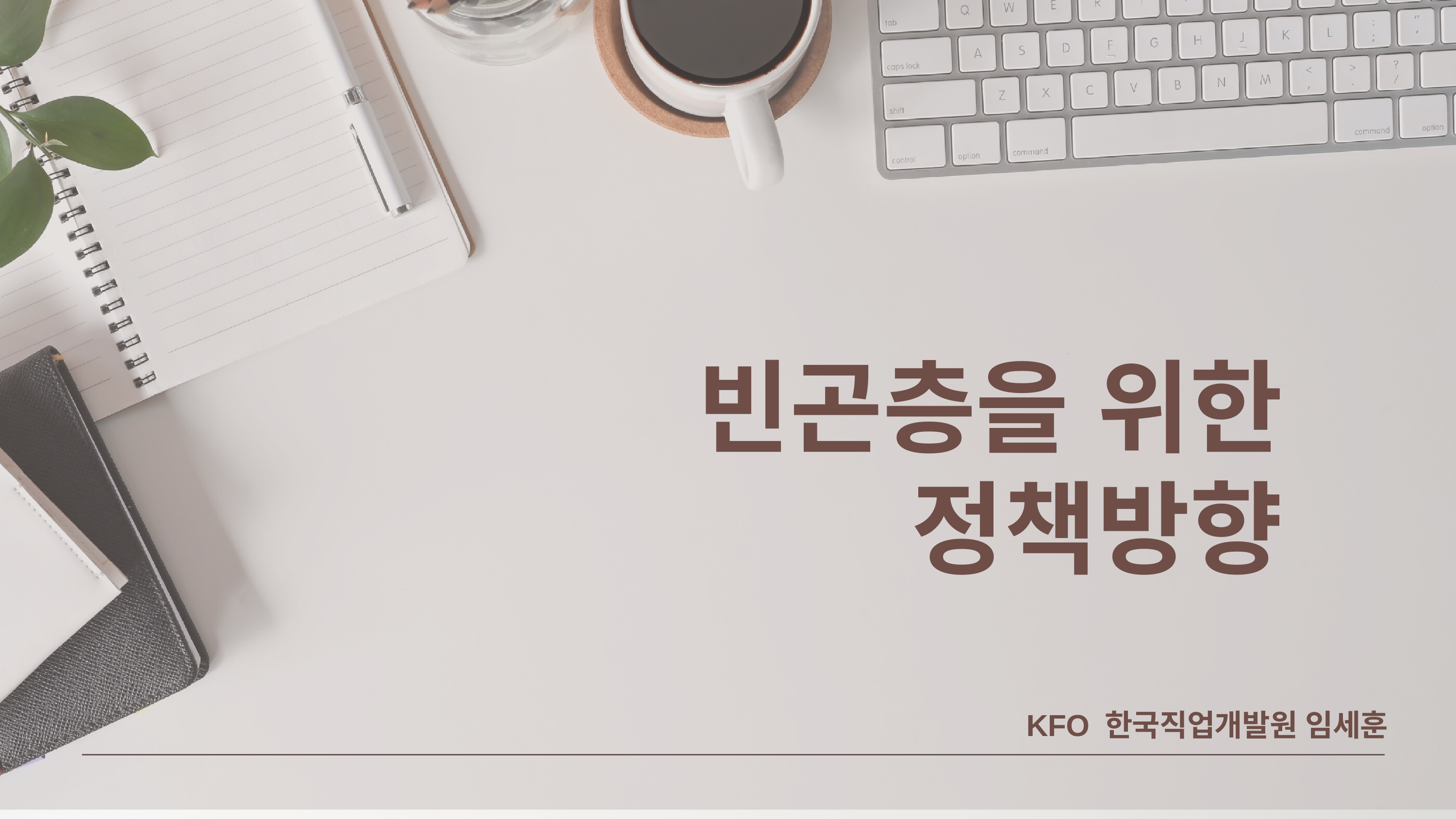

# 빈곤층을 위한 정책방향
KFO 한국직업개발원 임세훈